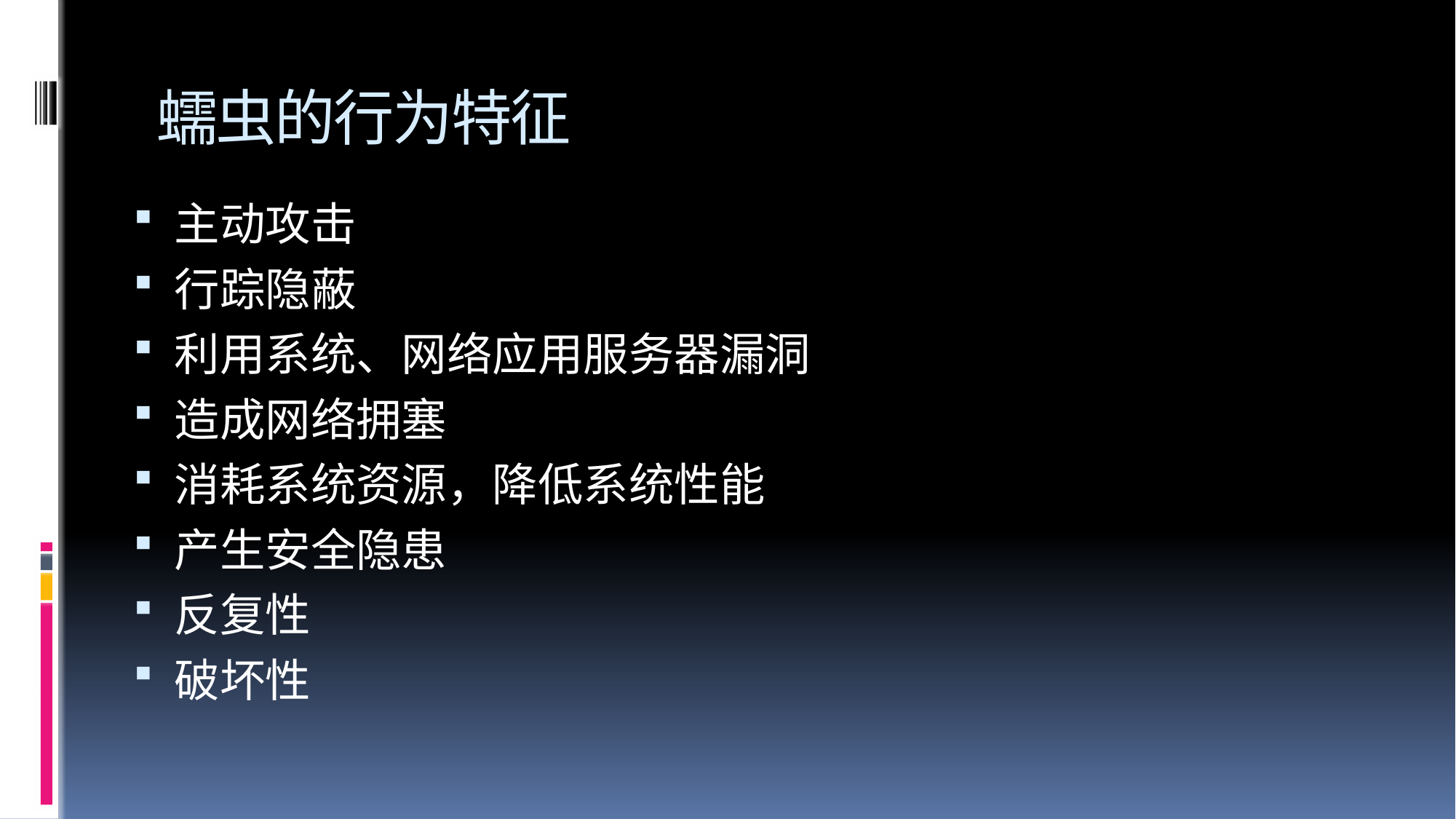

# 蠕虫的行为特征
主动攻击
行踪隐蔽
利用系统、网络应用服务器漏洞
造成网络拥塞
消耗系统资源，降低系统性能
产生安全隐患
反复性
破坏性